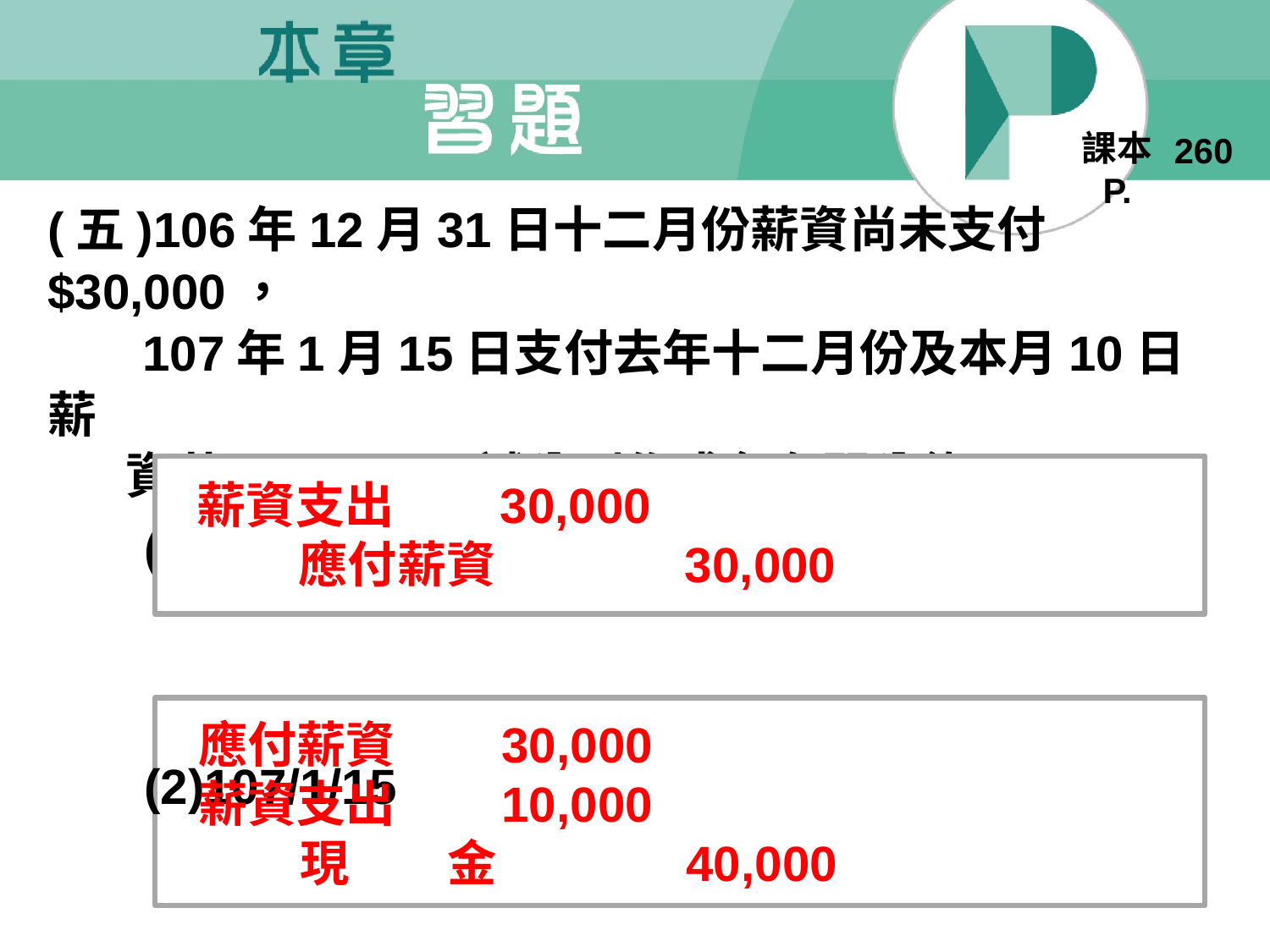

260
(五)106年12月31日十二月份薪資尚未支付$30,000，
　   107年1月15日支付去年十二月份及本月10日薪
       資共$40,000，試分別作成各有關分錄。
       (1)106/12/31

       (2)107/1/15

薪資支出   　 30,000
        應付薪資    　　   30,000

應付薪資   　 30,000
薪資支出   　 10,000
        現　　金      　　 40,000